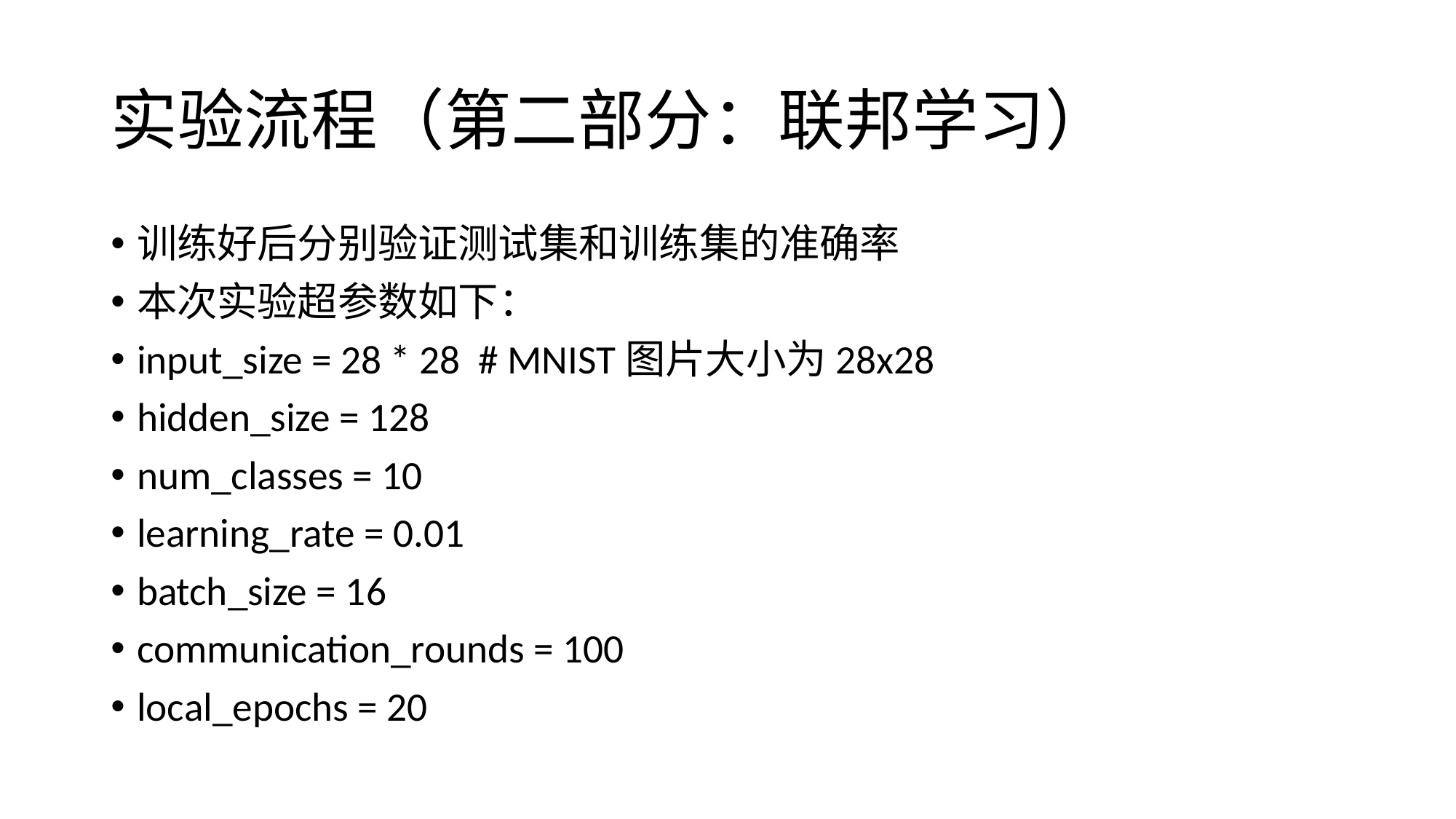

# 实验流程（第二部分：联邦学习）
训练好后分别验证测试集和训练集的准确率
本次实验超参数如下：
input_size = 28 * 28  # MNIST图片大小为28x28
hidden_size = 128
num_classes = 10
learning_rate = 0.01
batch_size = 16
communication_rounds = 100
local_epochs = 20